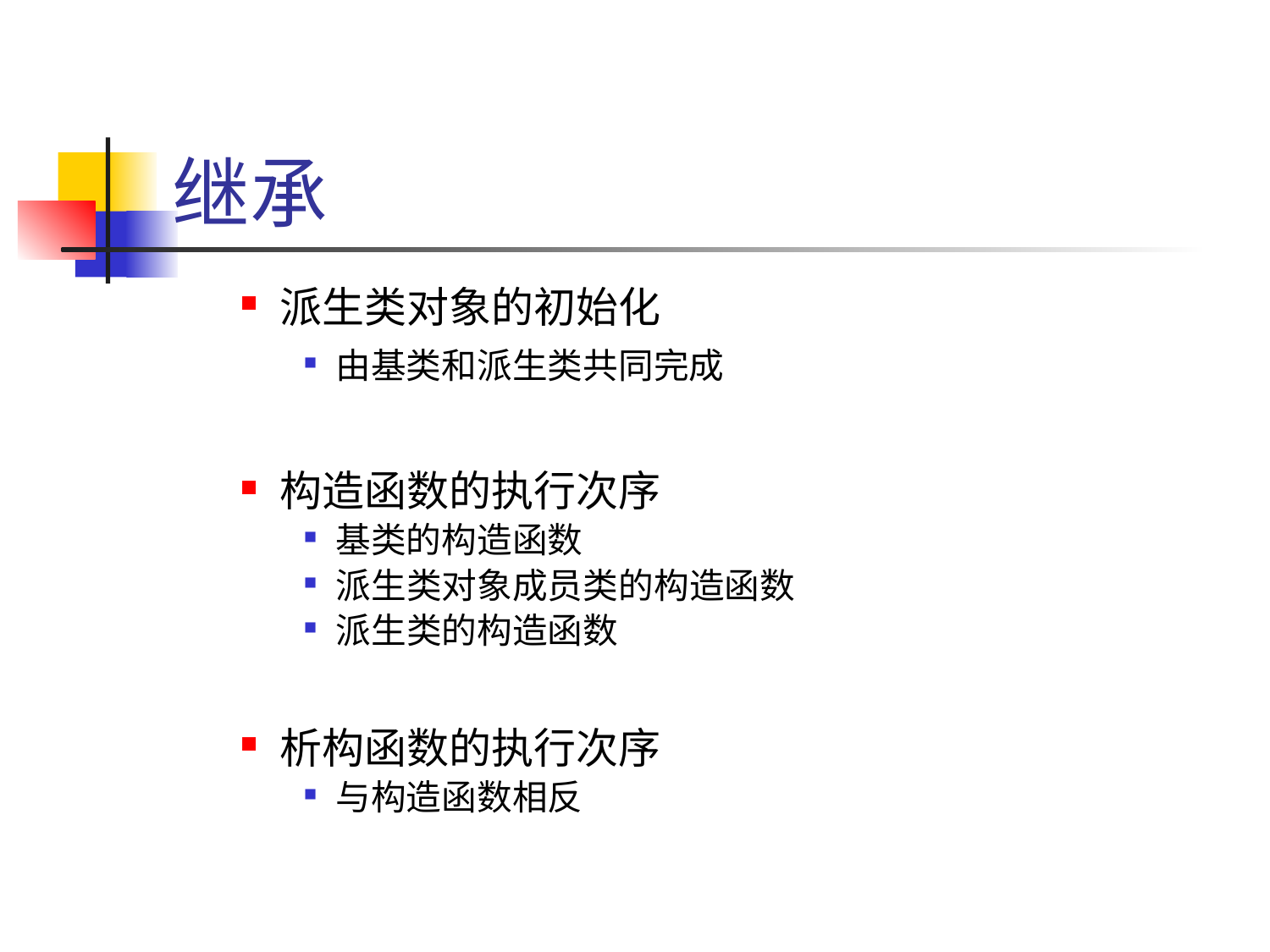

# 继承
派生类对象的初始化
由基类和派生类共同完成

构造函数的执行次序
基类的构造函数
派生类对象成员类的构造函数
派生类的构造函数

析构函数的执行次序
与构造函数相反